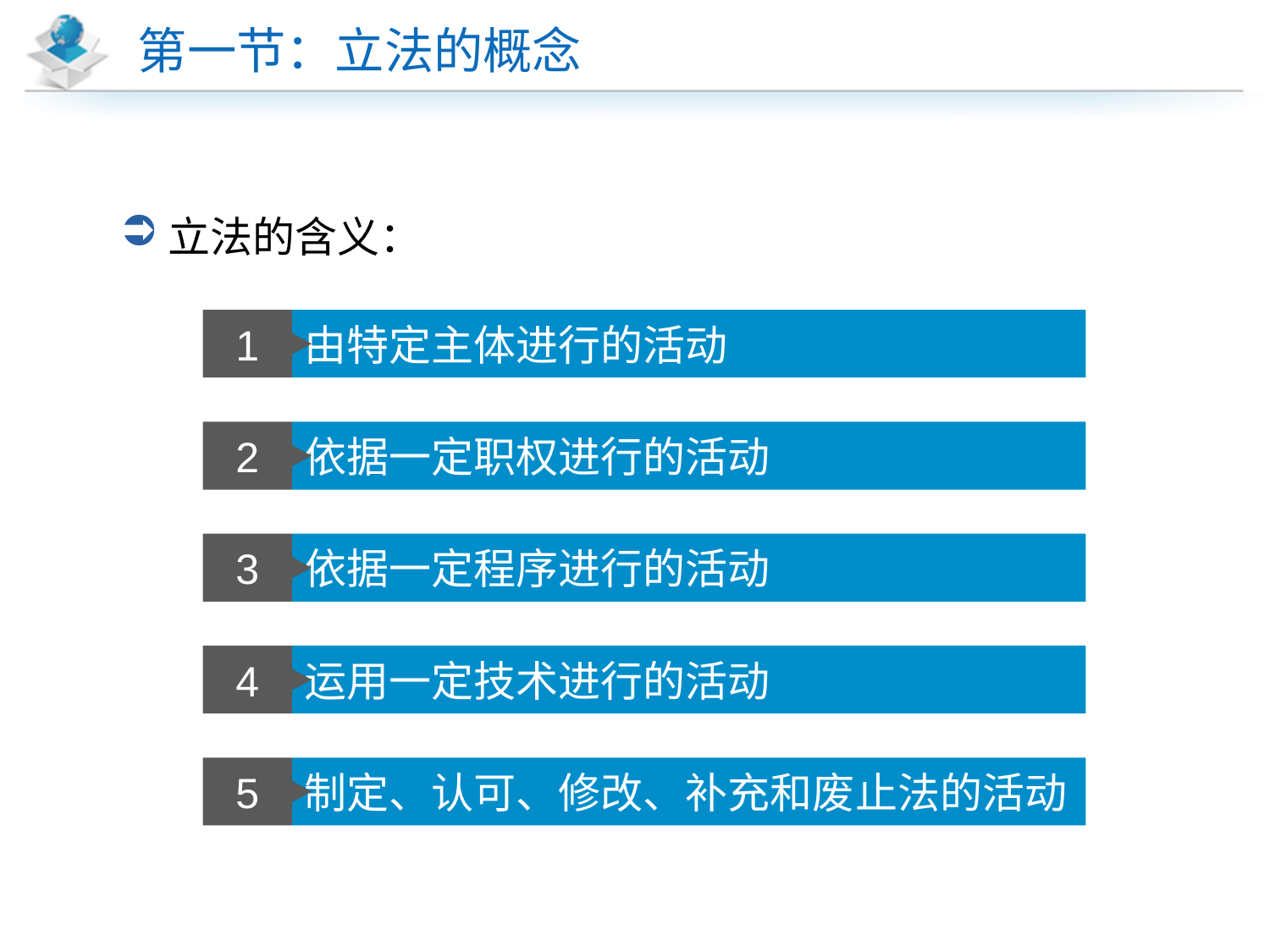

# 第一节：立法的概念
立法的含义：
1
由特定主体进行的活动

2
依据一定职权进行的活动

3
依据一定程序进行的活动

4
运用一定技术进行的活动

5
制定、认可、修改、补充和废止法的活动